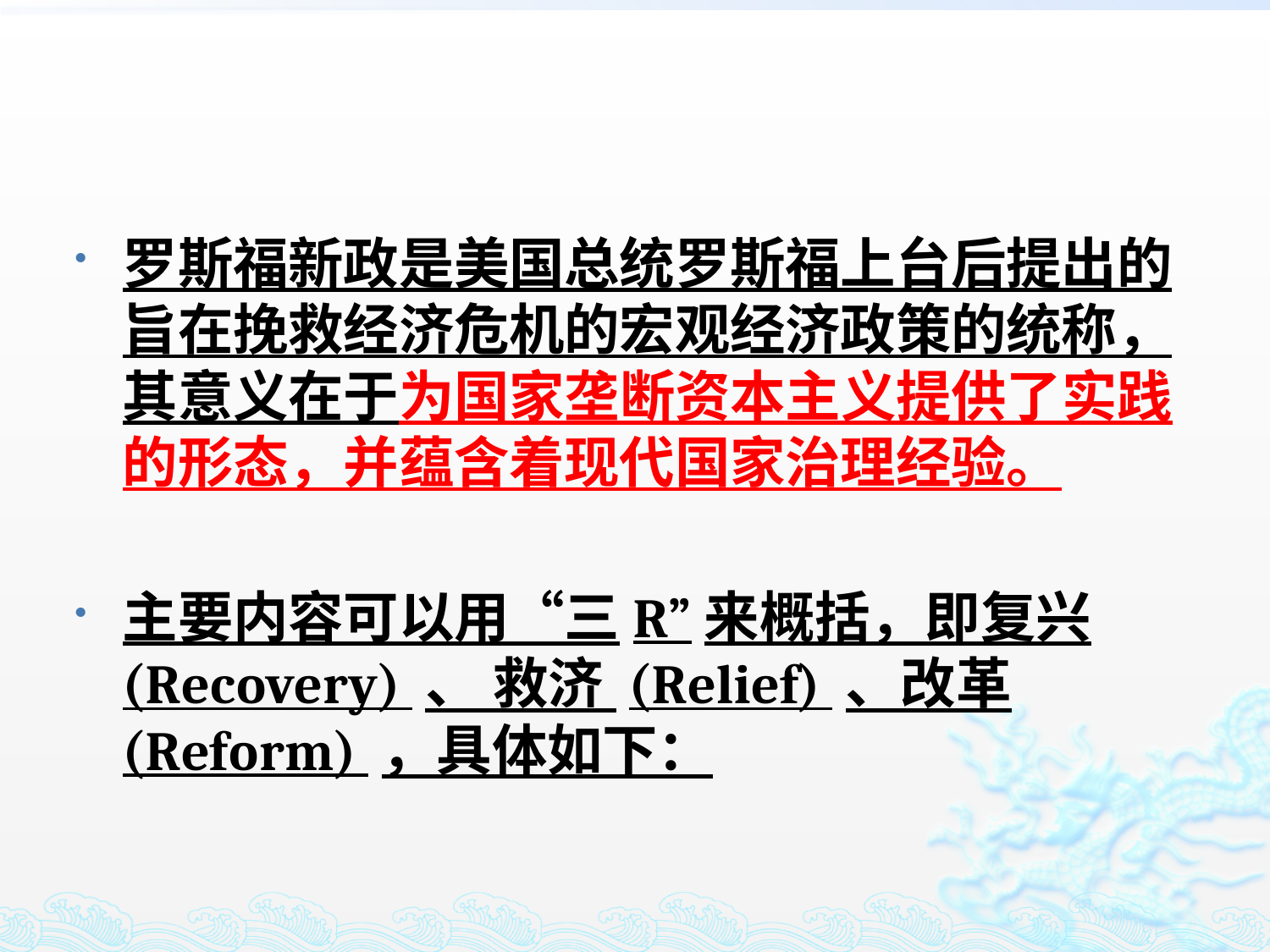

罗斯福新政是美国总统罗斯福上台后提出的旨在挽救经济危机的宏观经济政策的统称，其意义在于为国家垄断资本主义提供了实践的形态，并蕴含着现代国家治理经验。

主要内容可以用“三R”来概括，即复兴 (Recovery) 、 救济 (Relief) 、改革 (Reform) ，具体如下：